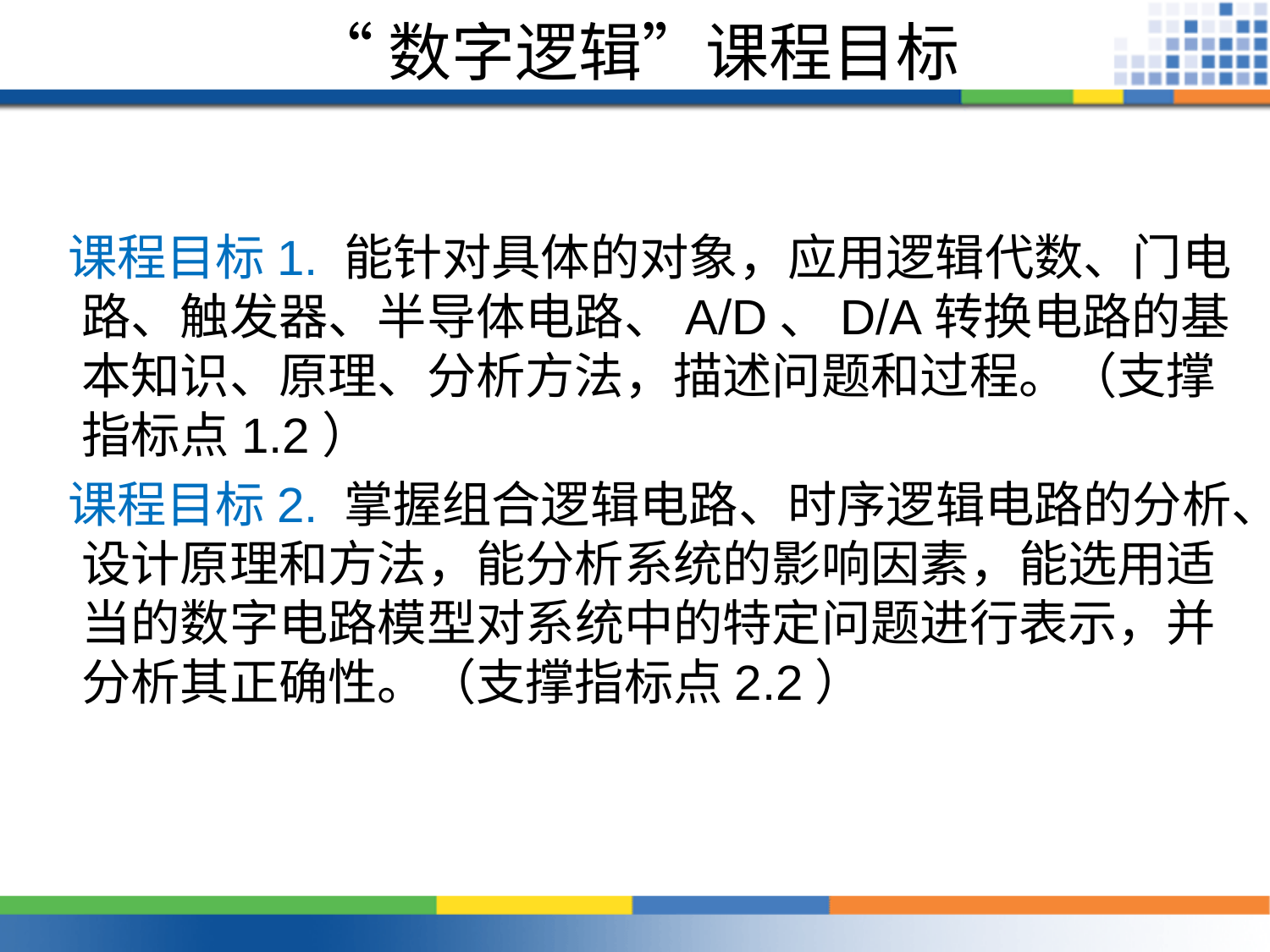

# “数字逻辑”课程目标
  课程目标1. 能针对具体的对象，应用逻辑代数、门电路、触发器、半导体电路、A/D、D/A转换电路的基本知识、原理、分析方法，描述问题和过程。（支撑指标点1.2）
  课程目标2. 掌握组合逻辑电路、时序逻辑电路的分析、设计原理和方法，能分析系统的影响因素，能选用适当的数字电路模型对系统中的特定问题进行表示，并分析其正确性。（支撑指标点2.2）